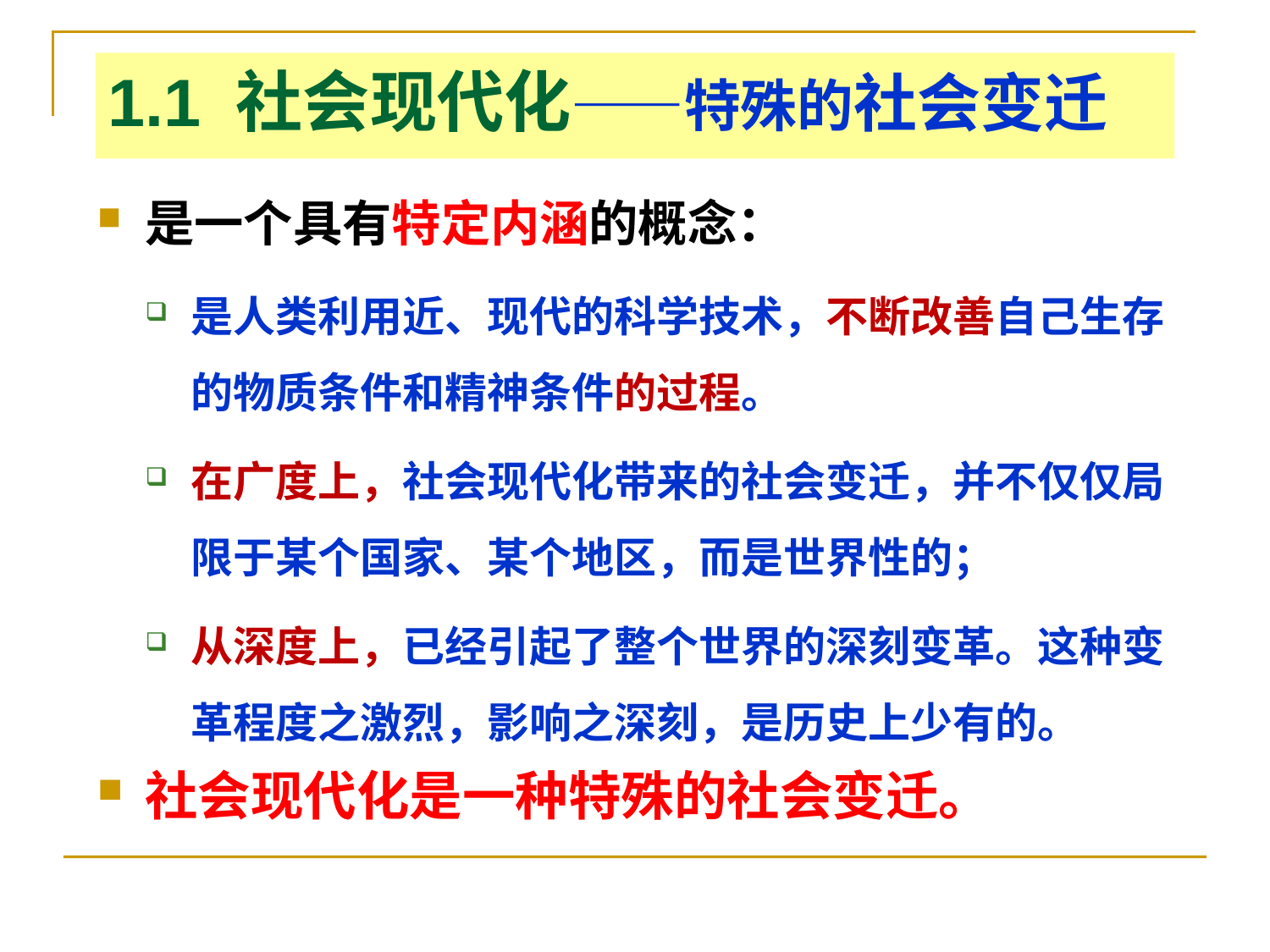

# 1.1 社会现代化——特殊的社会变迁
是一个具有特定内涵的概念：
是人类利用近、现代的科学技术，不断改善自己生存的物质条件和精神条件的过程。
在广度上，社会现代化带来的社会变迁，并不仅仅局限于某个国家、某个地区，而是世界性的；
从深度上，已经引起了整个世界的深刻变革。这种变革程度之激烈，影响之深刻，是历史上少有的。
社会现代化是一种特殊的社会变迁。
3